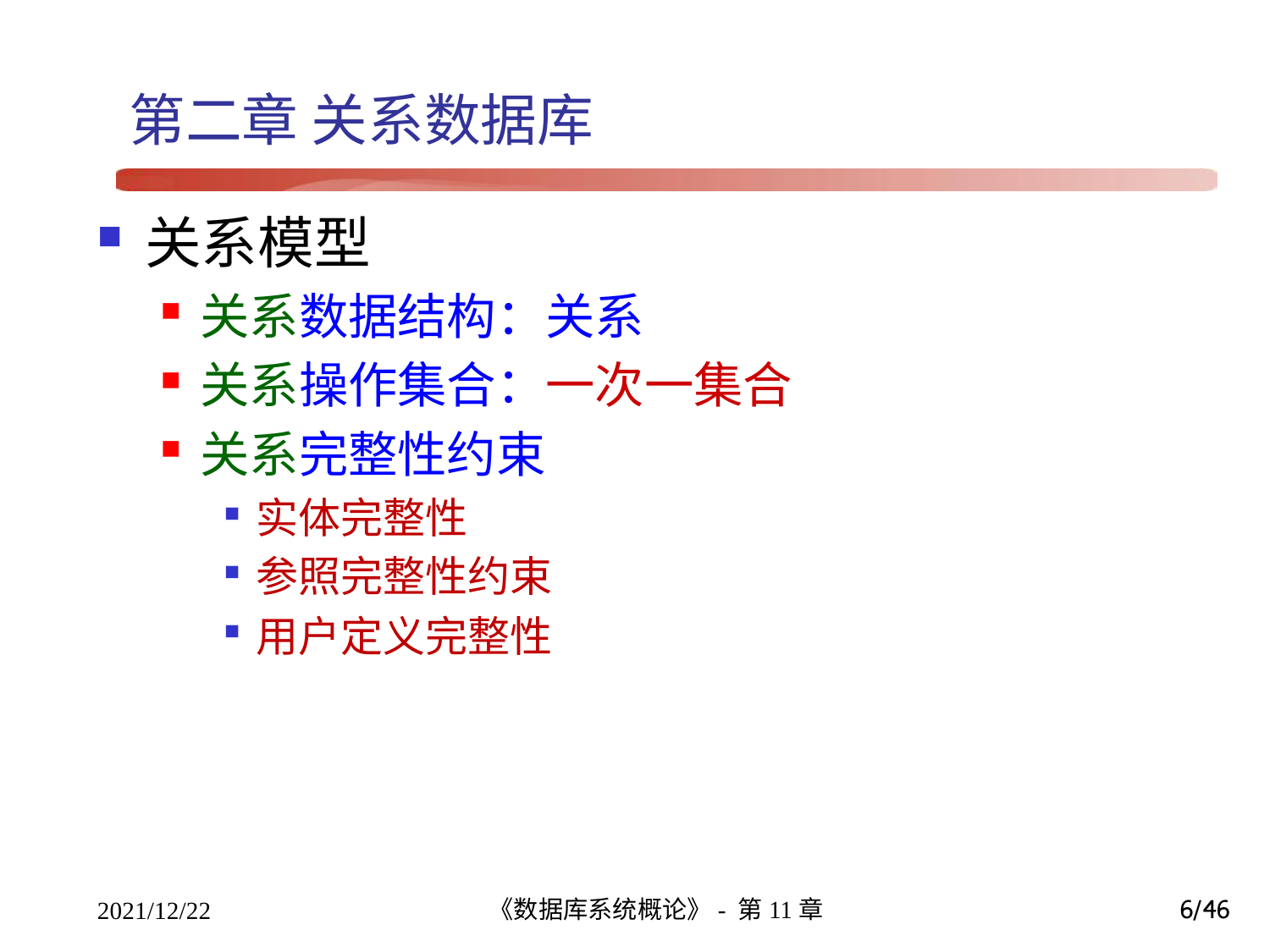

# 第二章 关系数据库
关系模型
关系数据结构：关系
关系操作集合：一次一集合
关系完整性约束
实体完整性
参照完整性约束
用户定义完整性
《数据库系统概论》- 第11章
6/46
2021/12/22